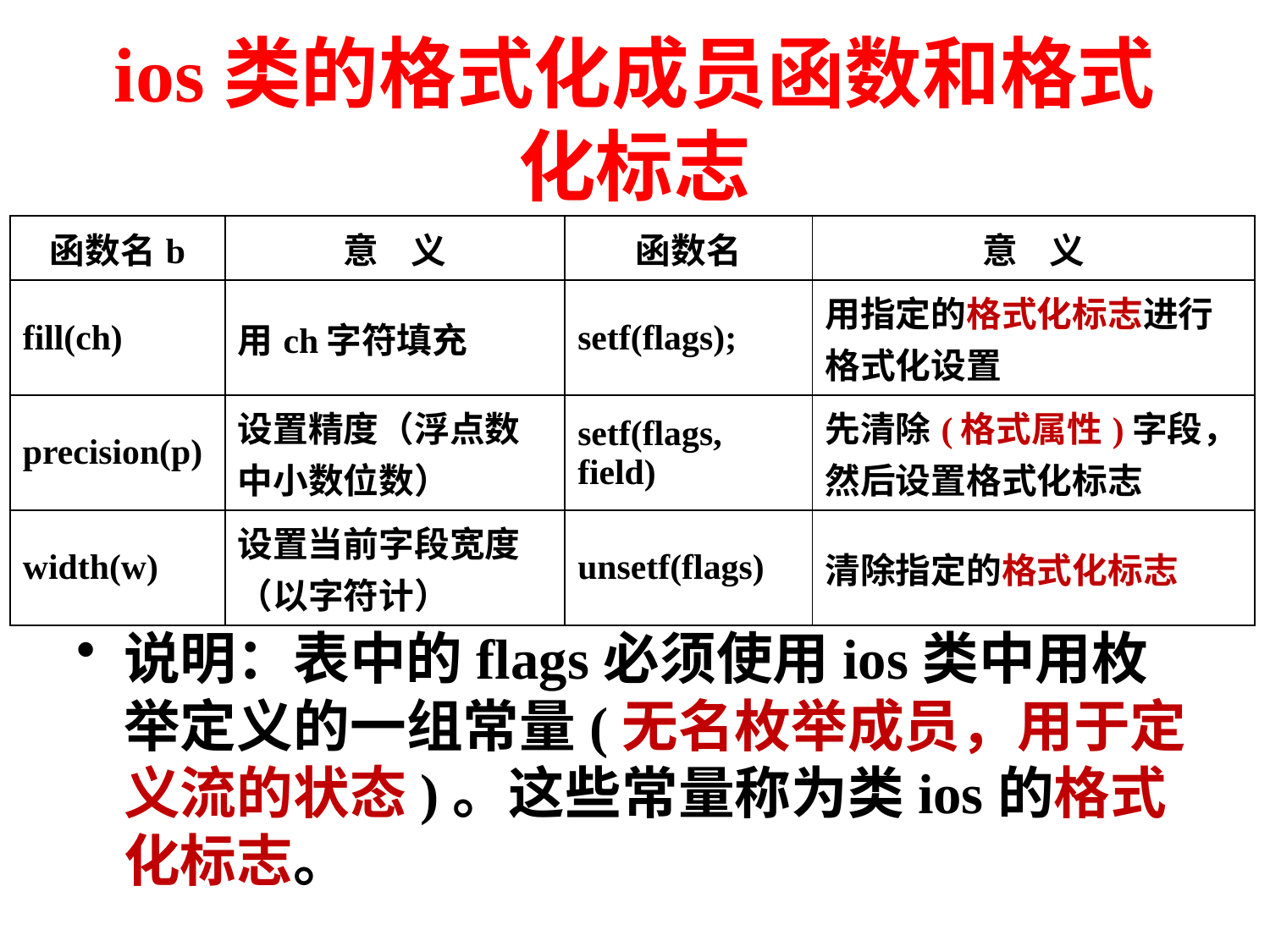

# ios类的格式化成员函数和格式化标志
| 函数名b | 意 义 | 函数名 | 意 义 |
| --- | --- | --- | --- |
| fill(ch) | 用ch字符填充 | setf(flags); | 用指定的格式化标志进行格式化设置 |
| precision(p) | 设置精度（浮点数中小数位数） | setf(flags, field) | 先清除(格式属性)字段，然后设置格式化标志 |
| width(w) | 设置当前字段宽度（以字符计） | unsetf(flags) | 清除指定的格式化标志 |
说明：表中的flags必须使用ios类中用枚举定义的一组常量(无名枚举成员，用于定义流的状态)。这些常量称为类ios的格式化标志。